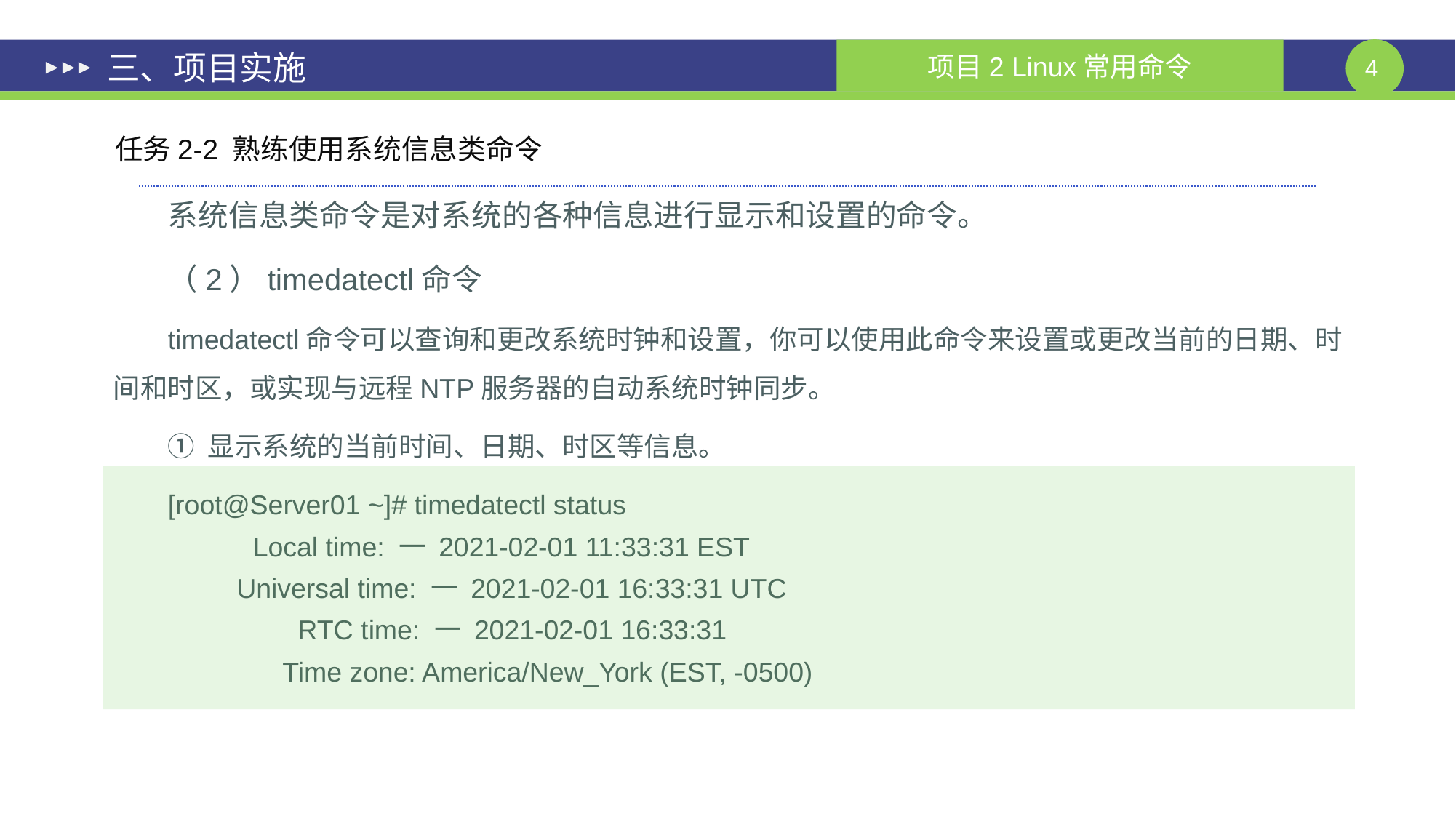

# 三、项目实施
任务2-2 熟练使用系统信息类命令
系统信息类命令是对系统的各种信息进行显示和设置的命令。
（2）timedatectl命令
timedatectl命令可以查询和更改系统时钟和设置，你可以使用此命令来设置或更改当前的日期、时间和时区，或实现与远程NTP服务器的自动系统时钟同步。
① 显示系统的当前时间、日期、时区等信息。
[root@Server01 ~]# timedatectl status
	    Local time: 一 2021-02-01 11:33:31 EST
         Universal time: 一 2021-02-01 16:33:31 UTC
                 RTC time: 一 2021-02-01 16:33:31
               Time zone: America/New_York (EST, -0500)